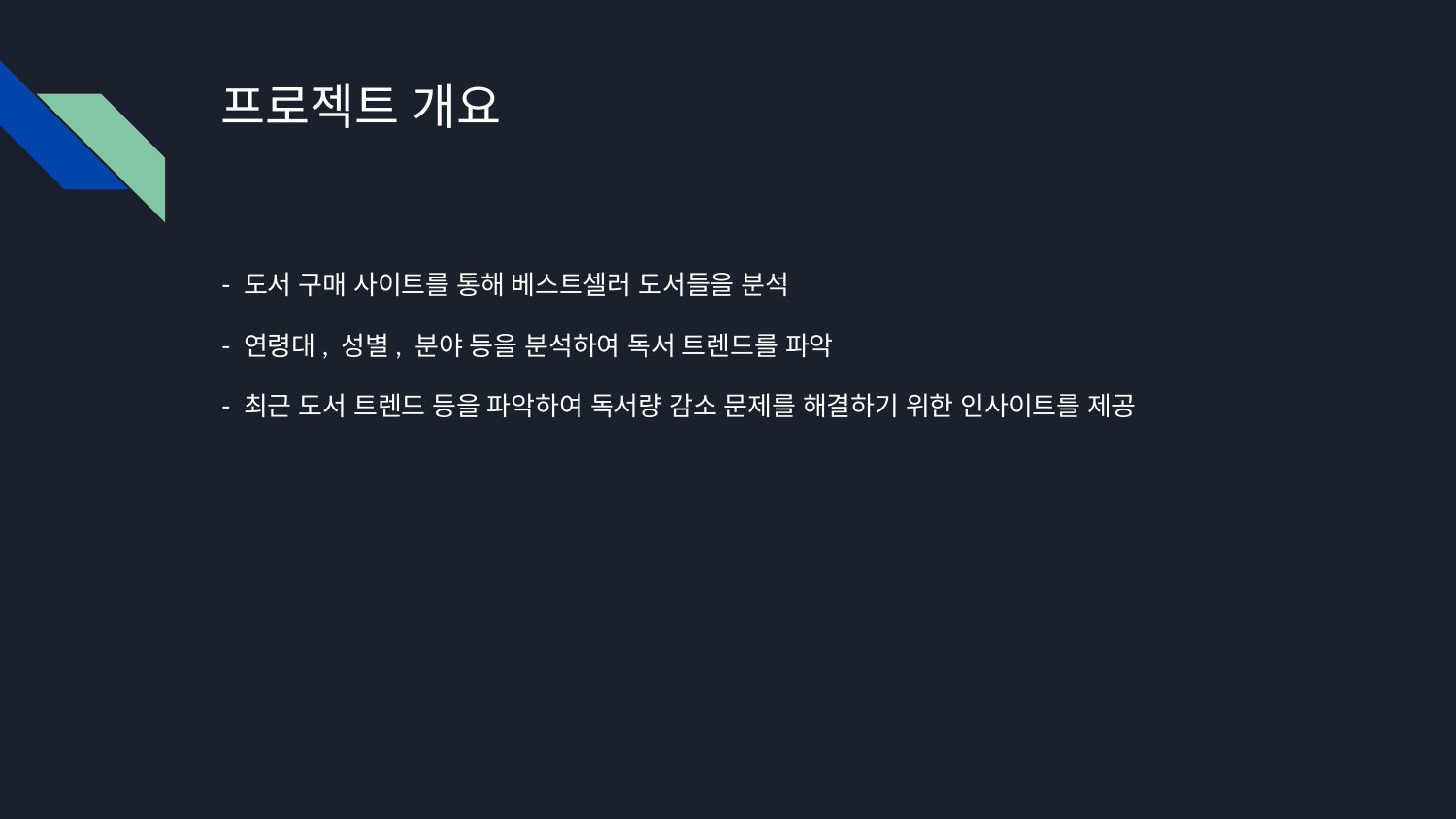

# 프로젝트 개요
- 도서 구매 사이트를 통해 베스트셀러 도서들을 분석
- 연령대, 성별, 분야 등을 분석하여 독서 트렌드를 파악
- 최근 도서 트렌드 등을 파악하여 독서량 감소 문제를 해결하기 위한 인사이트를 제공